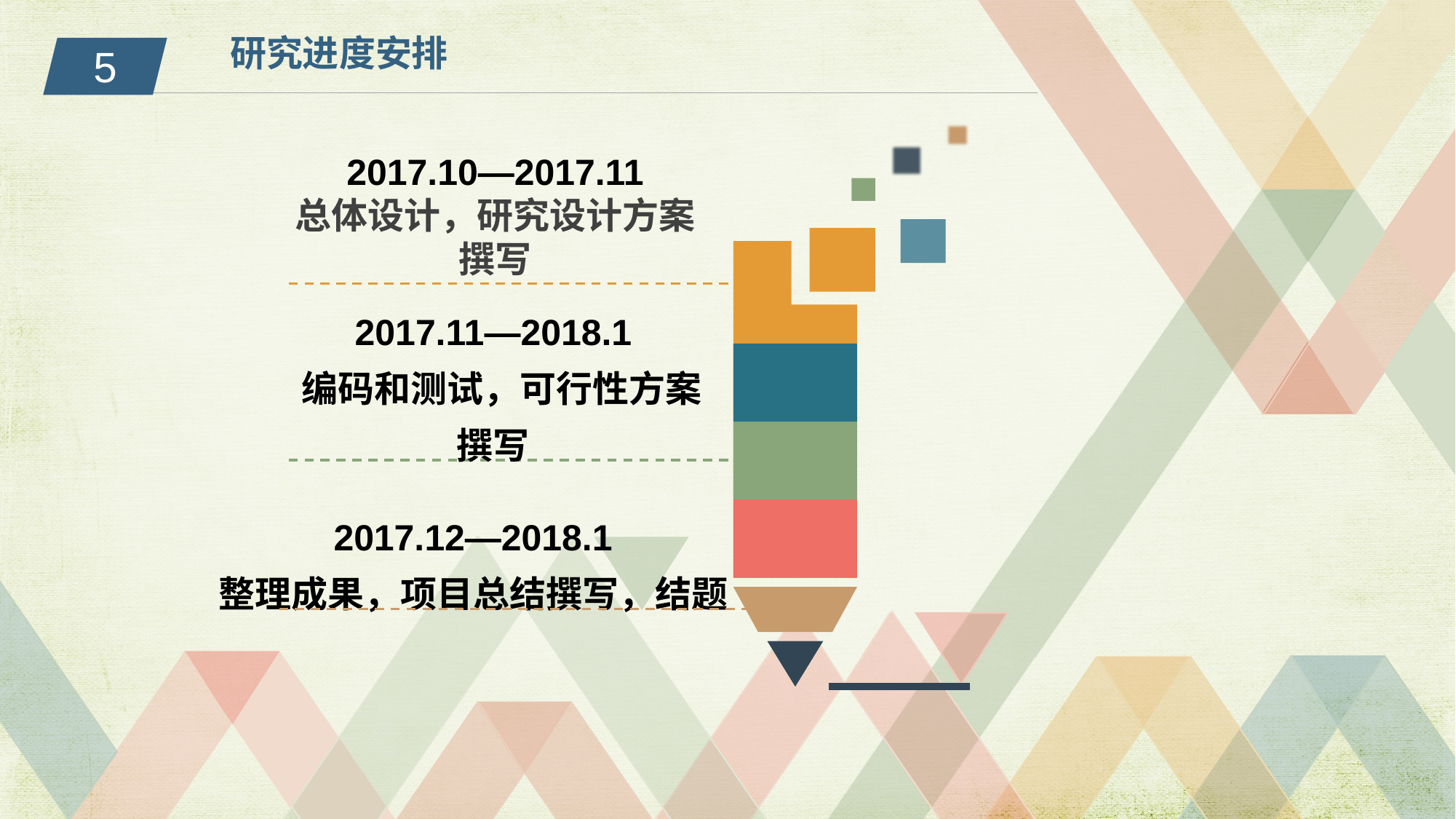

研究进度安排
5

2017.10—2017.11
总体设计，研究设计方案撰写

2017.11—2018.1
 编码和测试，可行性方案撰写

2017.12—2018.1
整理成果，项目总结撰写，结题